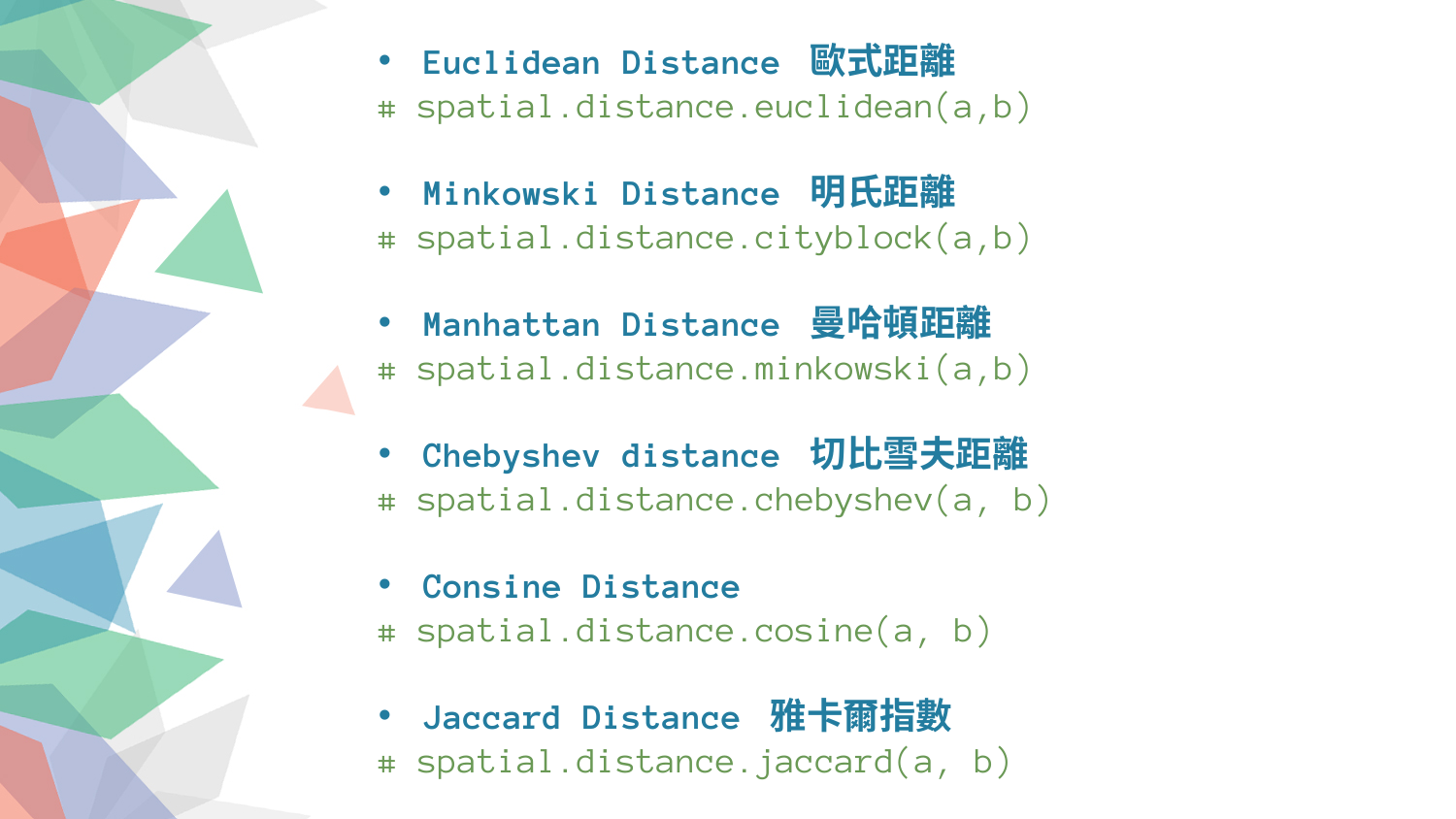

Euclidean Distance 歐式距離
# spatial.distance.euclidean(a,b)

Minkowski Distance 明氏距離
# spatial.distance.cityblock(a,b)

Manhattan Distance 曼哈頓距離
# spatial.distance.minkowski(a,b)

Chebyshev distance 切比雪夫距離
# spatial.distance.chebyshev(a, b)

Consine Distance
# spatial.distance.cosine(a, b)

Jaccard Distance 雅卡爾指數
# spatial.distance.jaccard(a, b)